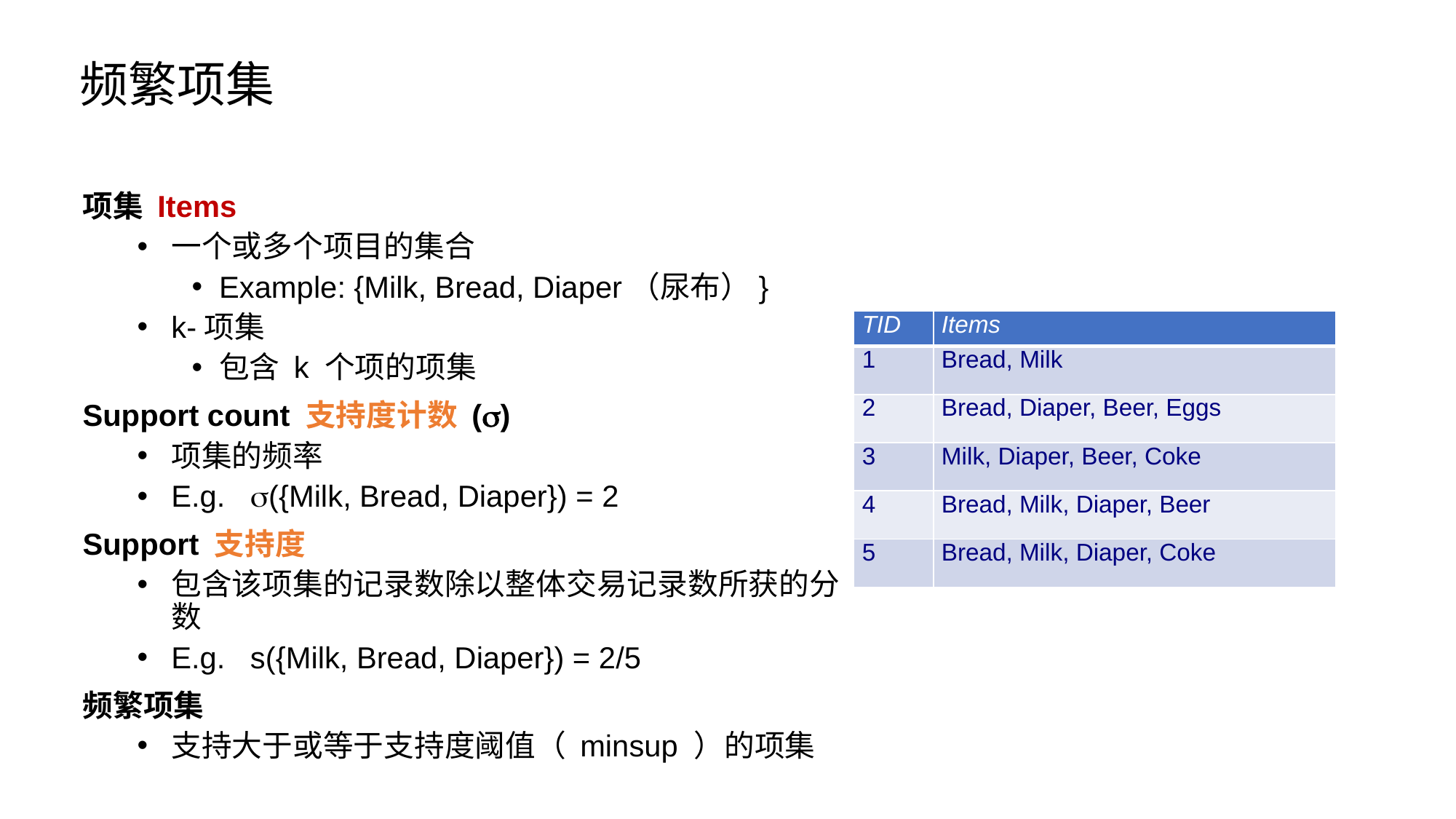

# 频繁项集
项集 Items
一个或多个项目的集合
Example: {Milk, Bread, Diaper（尿布）}
k-项集
包含 k 个项的项集
Support count 支持度计数 (σ)
项集的频率
E.g.   σ({Milk, Bread, Diaper}) = 2
Support 支持度
包含该项集的记录数除以整体交易记录数所获的分数
E.g.   s({Milk, Bread, Diaper}) = 2/5
频繁项集
支持大于或等于支持度阈值（ minsup ）的项集
| TID | Items |
| --- | --- |
| 1 | Bread, Milk |
| 2 | Bread, Diaper, Beer, Eggs |
| 3 | Milk, Diaper, Beer, Coke |
| 4 | Bread, Milk, Diaper, Beer |
| 5 | Bread, Milk, Diaper, Coke |